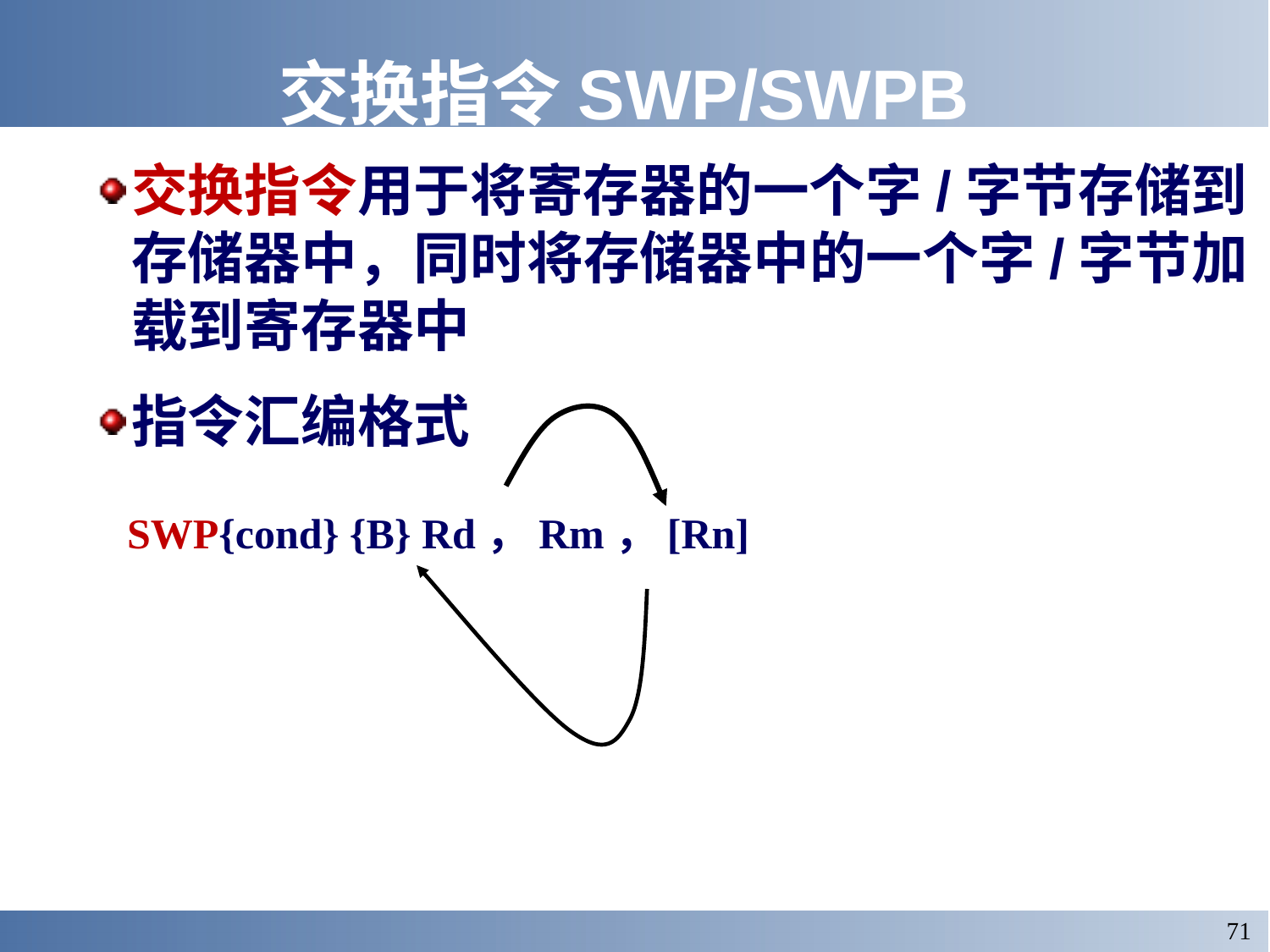

# 交换指令SWP/SWPB
交换指令用于将寄存器的一个字/字节存储到存储器中，同时将存储器中的一个字/字节加载到寄存器中
指令汇编格式

SWP{cond} {B} Rd，Rm，[Rn]